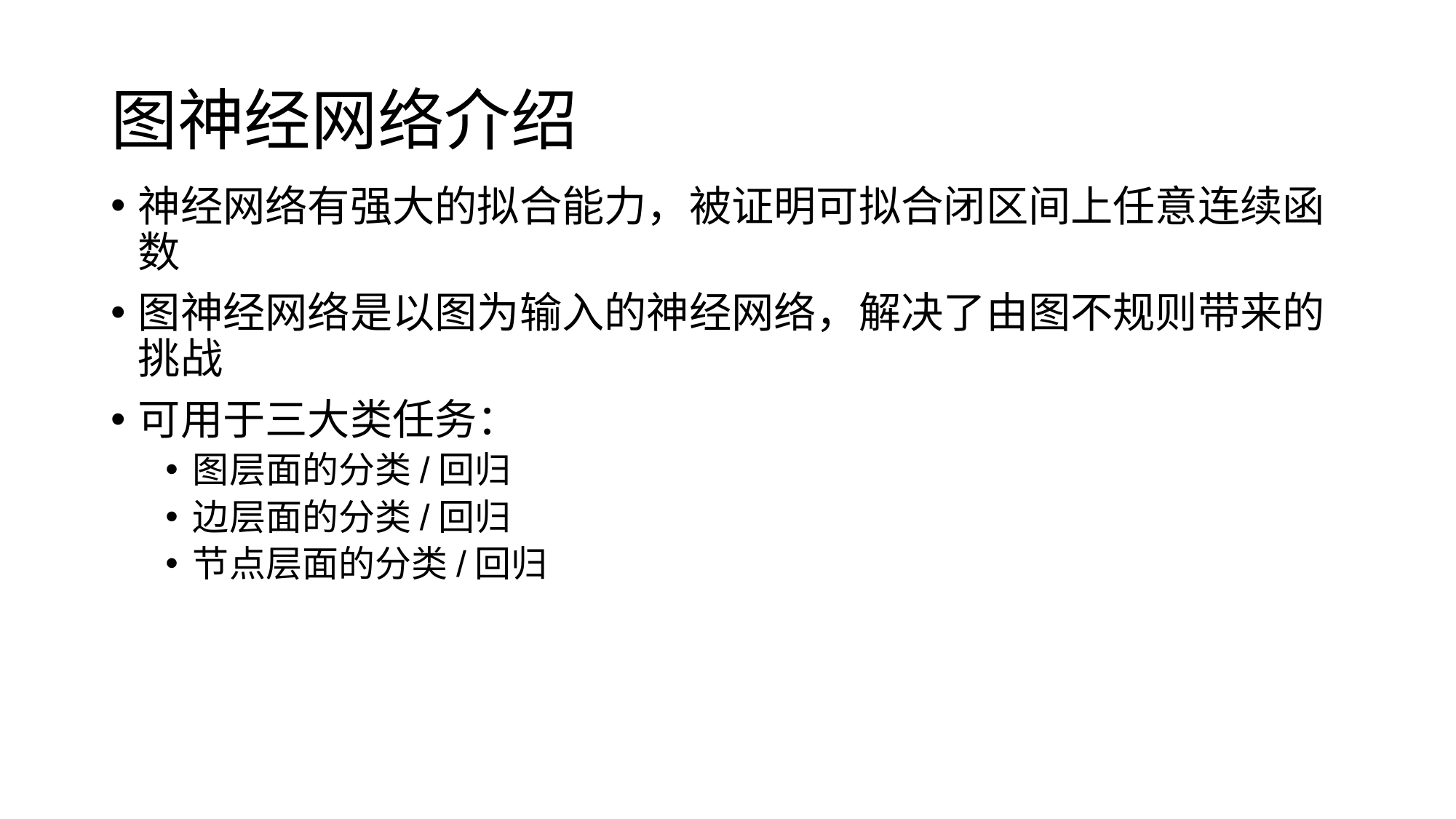

# 图神经网络介绍
神经网络有强大的拟合能力，被证明可拟合闭区间上任意连续函数
图神经网络是以图为输入的神经网络，解决了由图不规则带来的挑战
可用于三大类任务：
图层面的分类/回归
边层面的分类/回归
节点层面的分类/回归